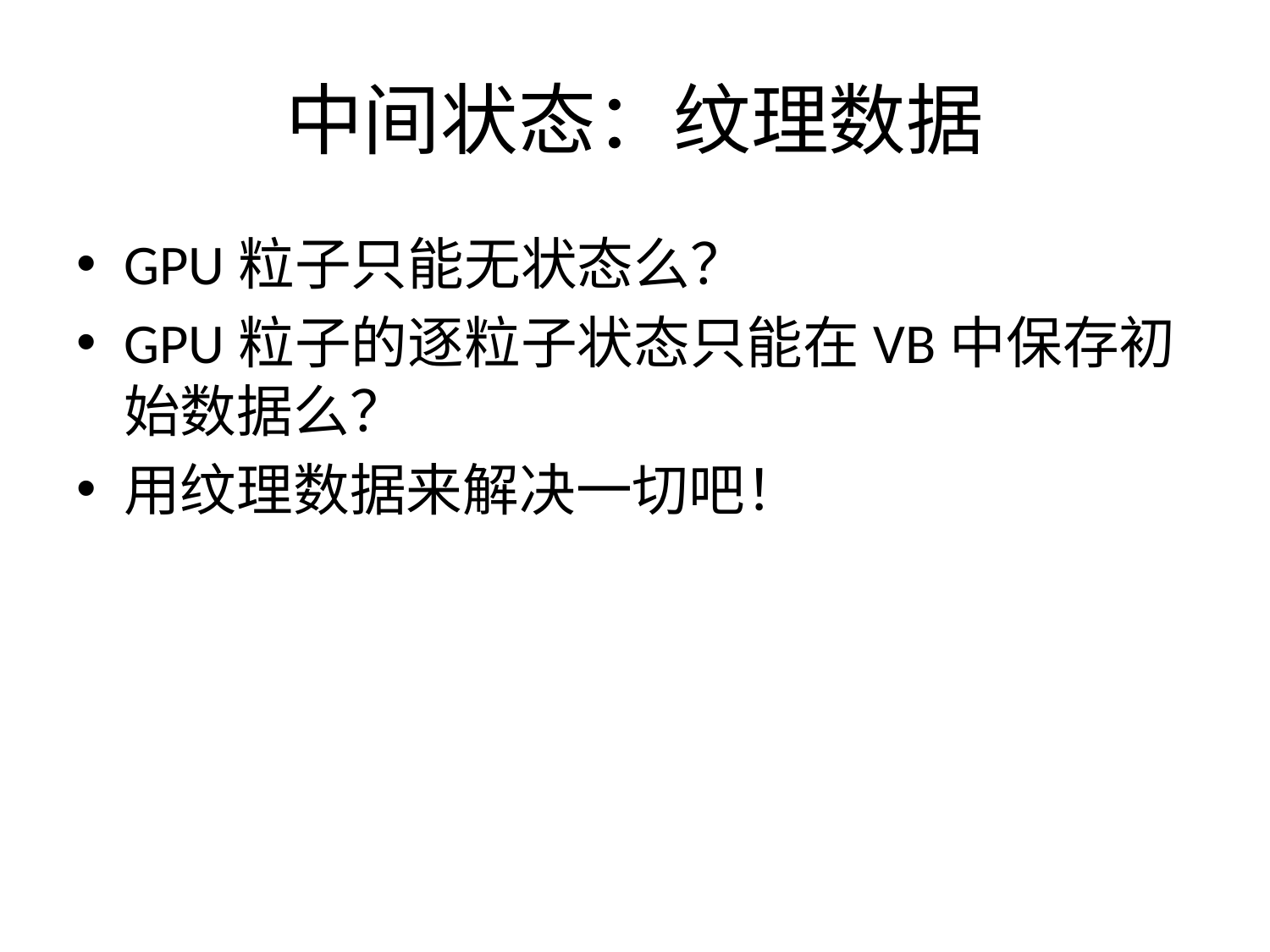

# 中间状态：纹理数据
GPU粒子只能无状态么？
GPU粒子的逐粒子状态只能在VB中保存初始数据么？
用纹理数据来解决一切吧！